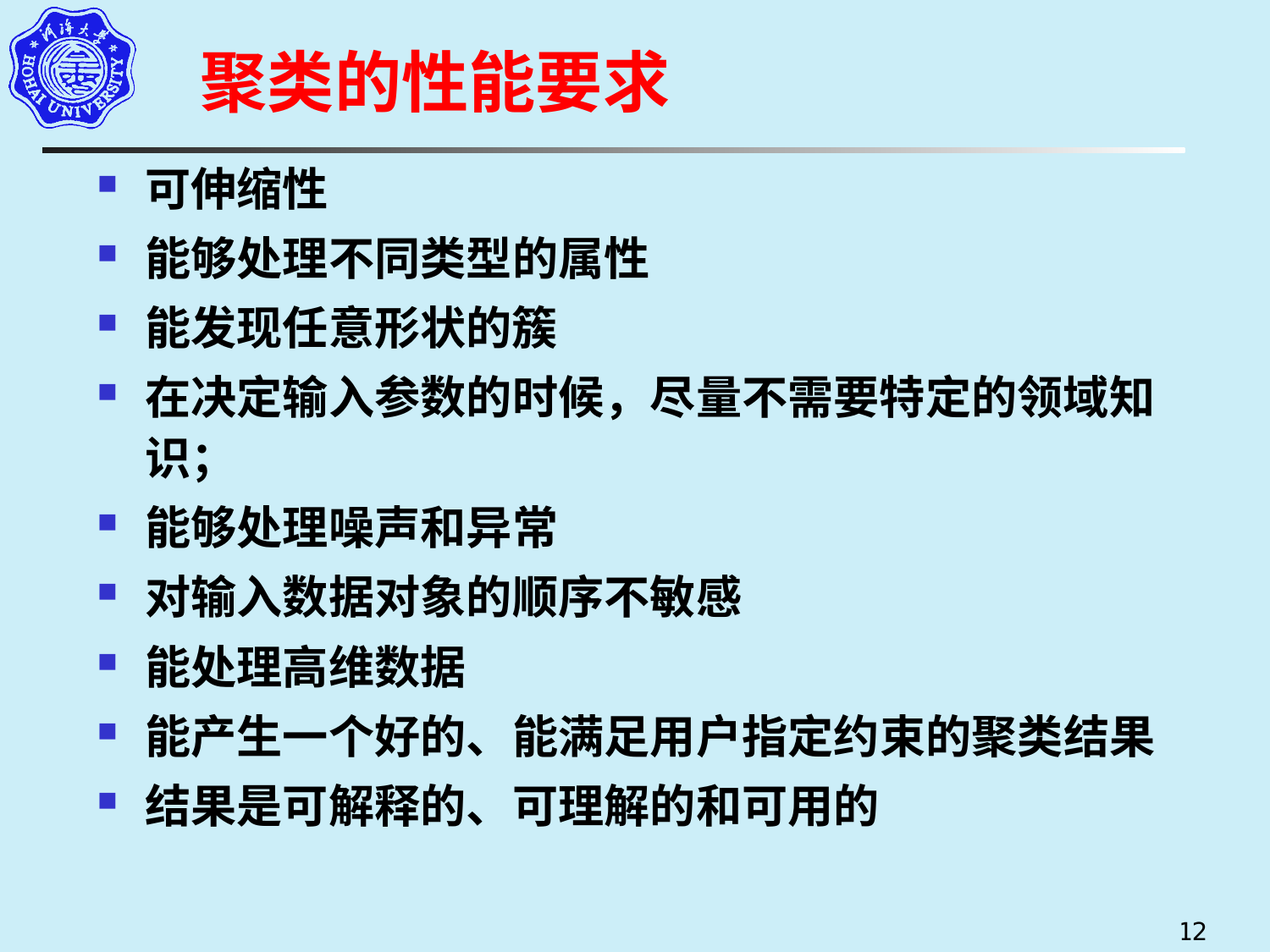

# 聚类的性能要求
可伸缩性
能够处理不同类型的属性
能发现任意形状的簇
在决定输入参数的时候，尽量不需要特定的领域知识；
能够处理噪声和异常
对输入数据对象的顺序不敏感
能处理高维数据
能产生一个好的、能满足用户指定约束的聚类结果
结果是可解释的、可理解的和可用的